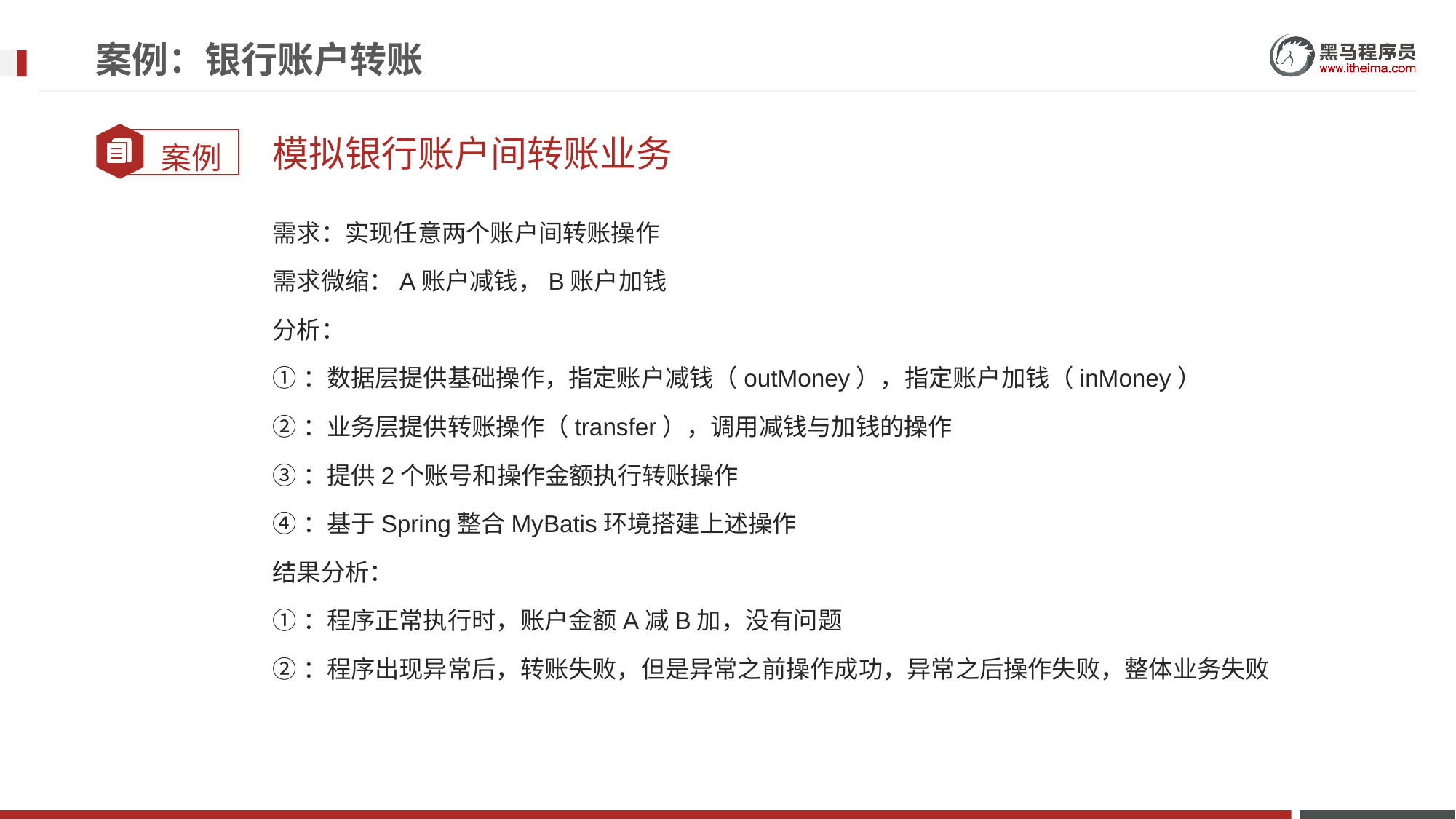

案例：银行账户转账
模拟银行账户间转账业务
需求：实现任意两个账户间转账操作
需求微缩：A账户减钱，B账户加钱
分析：
①：数据层提供基础操作，指定账户减钱（outMoney），指定账户加钱（inMoney）
②：业务层提供转账操作（transfer），调用减钱与加钱的操作
③：提供2个账号和操作金额执行转账操作
④：基于Spring整合MyBatis环境搭建上述操作
结果分析：
①：程序正常执行时，账户金额A减B加，没有问题
②：程序出现异常后，转账失败，但是异常之前操作成功，异常之后操作失败，整体业务失败